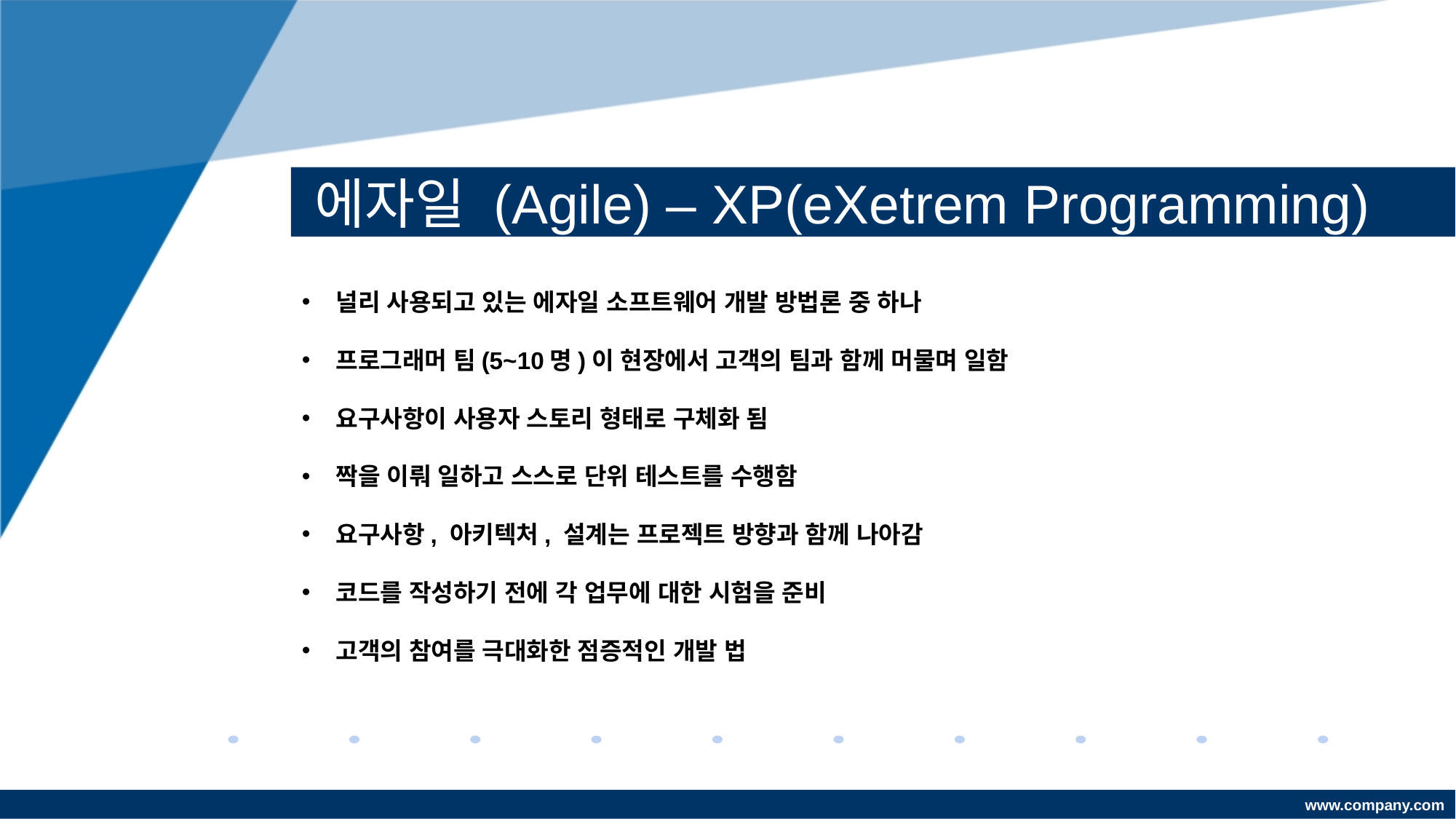

# 에자일 (Agile) – XP(eXetrem Programming)
널리 사용되고 있는 에자일 소프트웨어 개발 방법론 중 하나
프로그래머 팀(5~10명)이 현장에서 고객의 팀과 함께 머물며 일함
요구사항이 사용자 스토리 형태로 구체화 됨
짝을 이뤄 일하고 스스로 단위 테스트를 수행함
요구사항, 아키텍처, 설계는 프로젝트 방향과 함께 나아감
코드를 작성하기 전에 각 업무에 대한 시험을 준비
고객의 참여를 극대화한 점증적인 개발 법